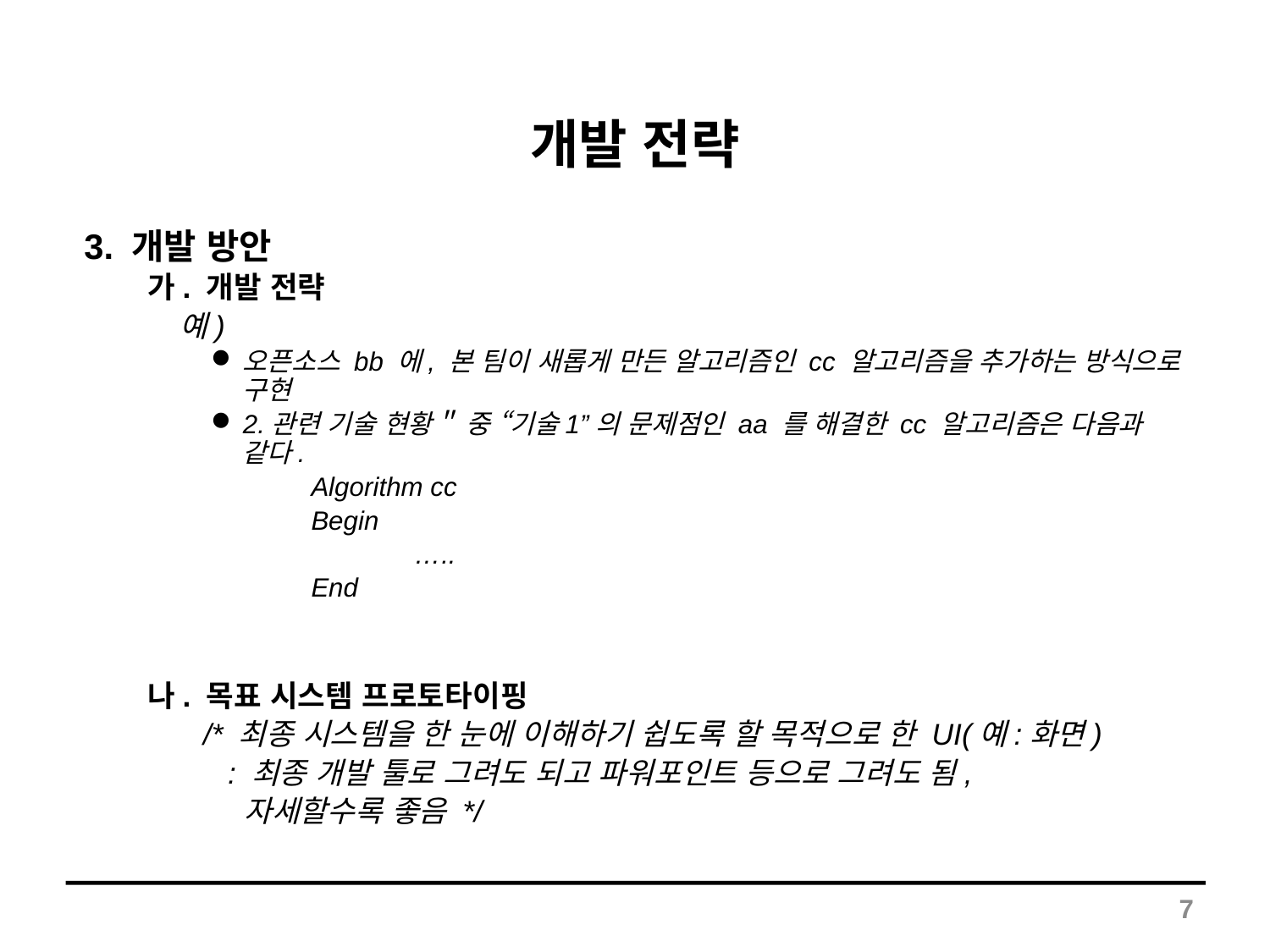

# 개발 전략
3. 개발 방안
가. 개발 전략
   예)
오픈소스 bb 에, 본 팀이 새롭게 만든 알고리즘인 cc 알고리즘을 추가하는 방식으로 구현
2.관련 기술 현황＂ 중 “기술1”의 문제점인 aa 를 해결한 cc 알고리즘은 다음과 같다.
      Algorithm cc
      Begin
                    …..
      End

나. 목표 시스템 프로토타이핑
/* 최종 시스템을 한 눈에 이해하기 쉽도록 할 목적으로 한 UI(예:화면)
   : 최종 개발 툴로 그려도 되고 파워포인트 등으로 그려도 됨,
    자세할수록 좋음 */

7